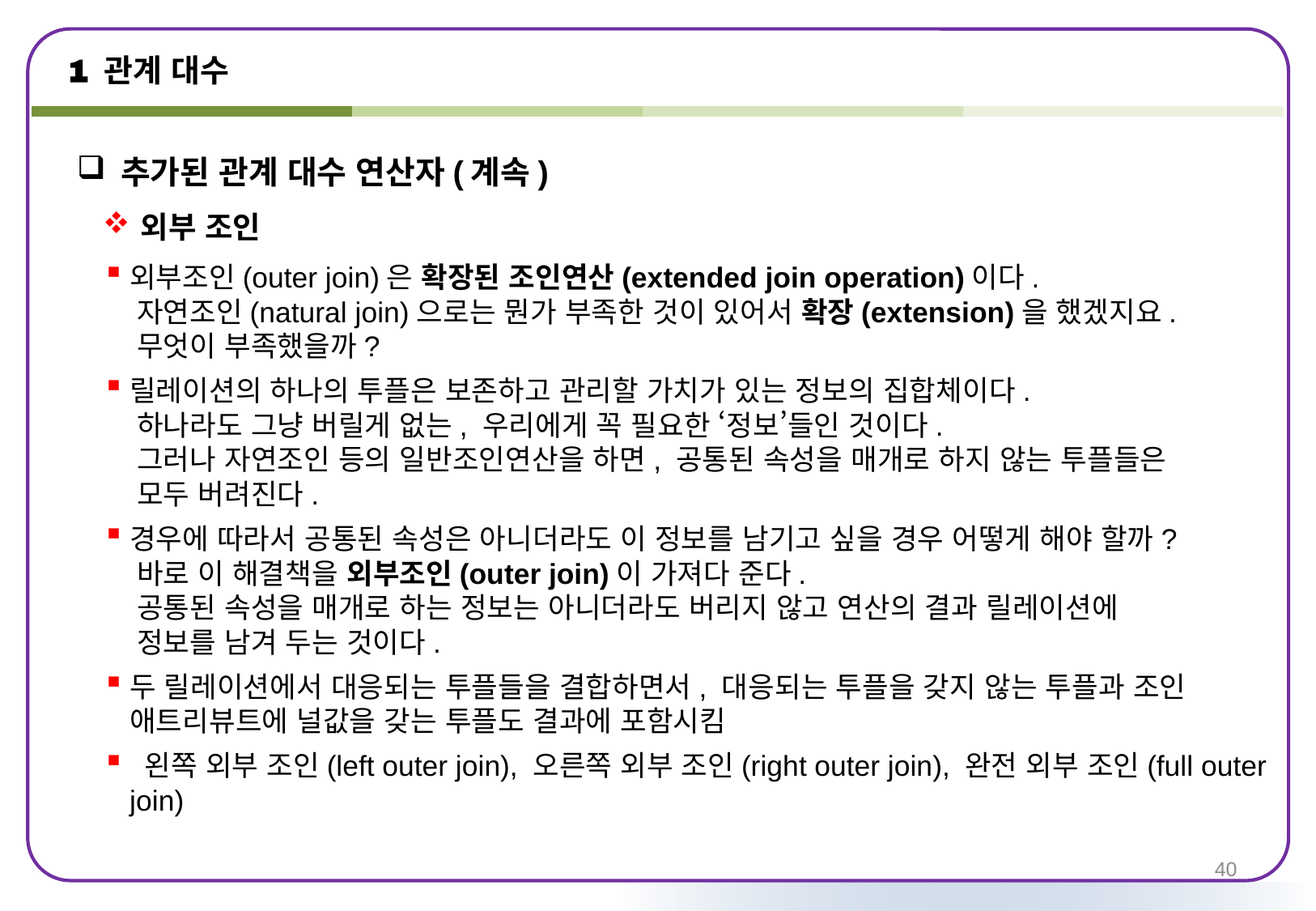

# 1 관계 대수
추가된 관계 대수 연산자(계속)
외부 조인
외부조인(outer join)은 확장된 조인연산(extended join operation)이다.
   자연조인(natural join)으로는 뭔가 부족한 것이 있어서 확장(extension)을 했겠지요.
   무엇이 부족했을까?
릴레이션의 하나의 투플은 보존하고 관리할 가치가 있는 정보의 집합체이다.
   하나라도 그냥 버릴게 없는, 우리에게 꼭 필요한 ‘정보’들인 것이다.
   그러나 자연조인 등의 일반조인연산을 하면, 공통된 속성을 매개로 하지 않는 투플들은
   모두 버려진다.
경우에 따라서 공통된 속성은 아니더라도 이 정보를 남기고 싶을 경우 어떻게 해야 할까?
   바로 이 해결책을 외부조인(outer join)이 가져다 준다.
   공통된 속성을 매개로 하는 정보는 아니더라도 버리지 않고 연산의 결과 릴레이션에
   정보를 남겨 두는 것이다.
두 릴레이션에서 대응되는 투플들을 결합하면서, 대응되는 투플을 갖지 않는 투플과 조인 애트리뷰트에 널값을 갖는 투플도 결과에 포함시킴
 왼쪽 외부 조인(left outer join), 오른쪽 외부 조인(right outer join), 완전 외부 조인(full outer join)

40